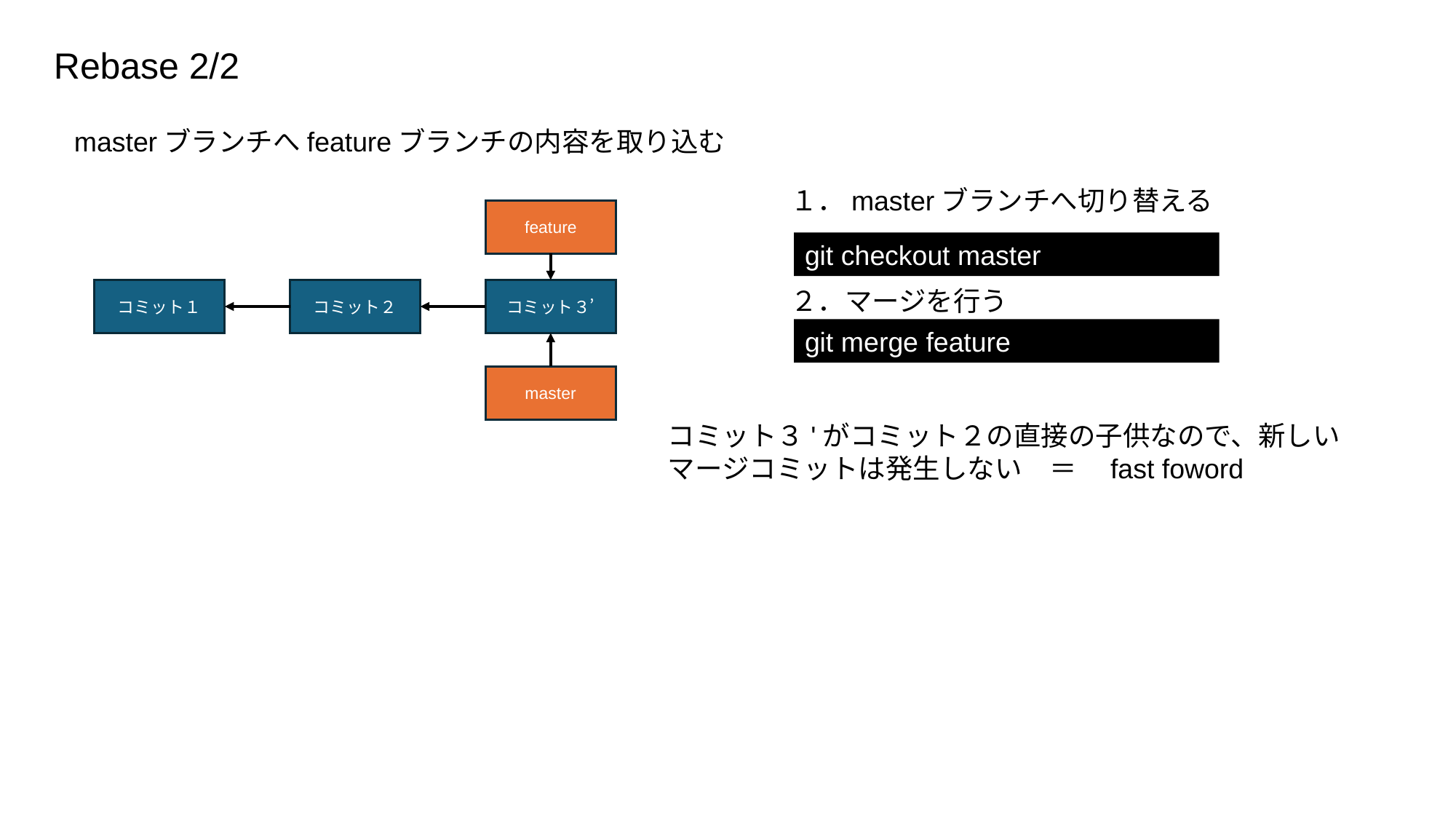

Rebase 2/2
masterブランチへfeatureブランチの内容を取り込む
１．masterブランチへ切り替える
feature
コミット１
コミット２
コミット３’
master
git checkout master
２．マージを行う
git merge feature
コミット３'がコミット２の直接の子供なので、新しいマージコミットは発生しない　＝　fast foword